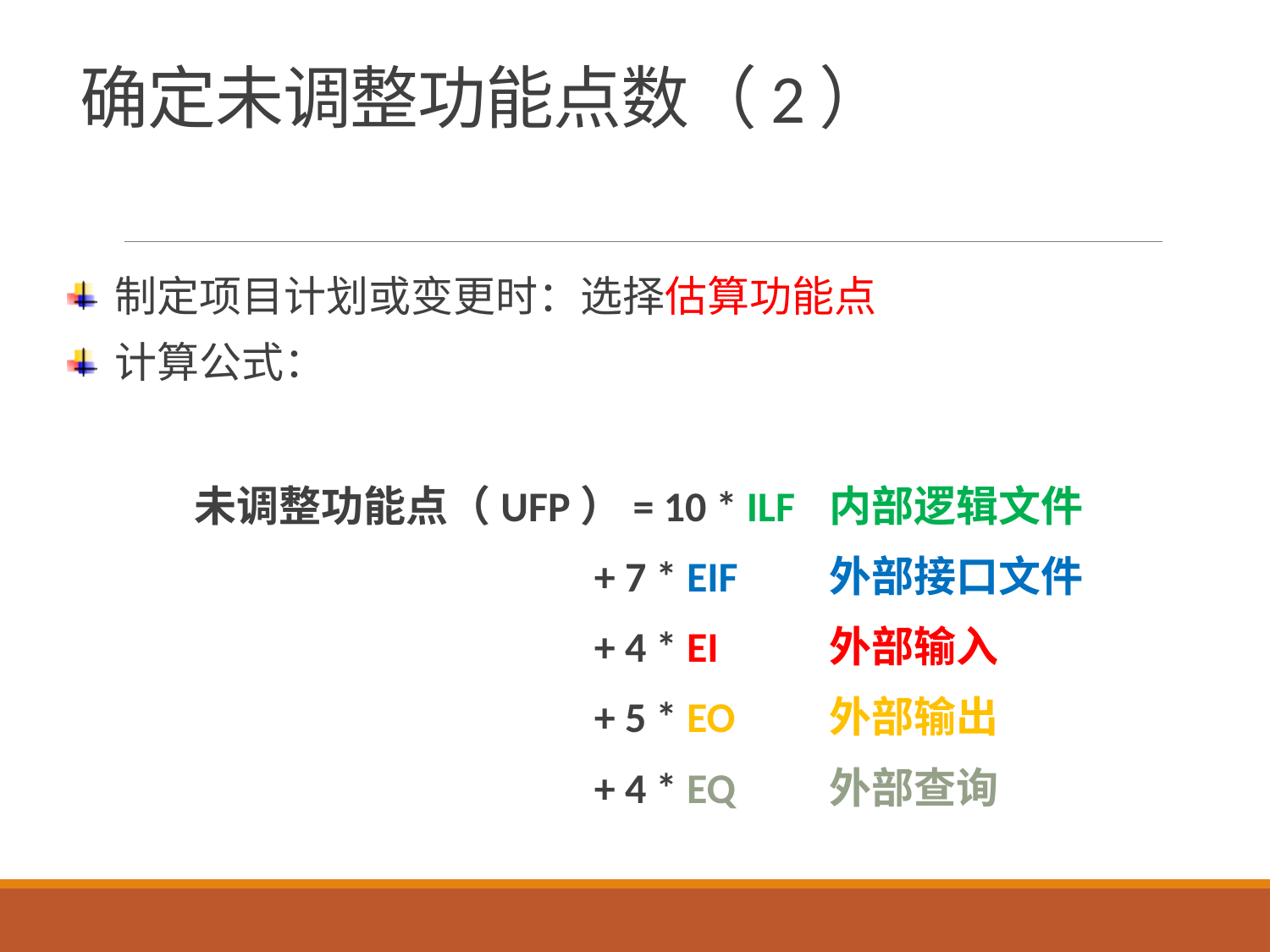

# 确定未调整功能点数（2）
制定项目计划或变更时：选择估算功能点
计算公式：

	未调整功能点（UFP）= 10 * ILF	内部逻辑文件
				  + 7 * EIF	外部接口文件
				  + 4 * EI	外部输入
				  + 5 * EO	外部输出
				  + 4 * EQ	外部查询